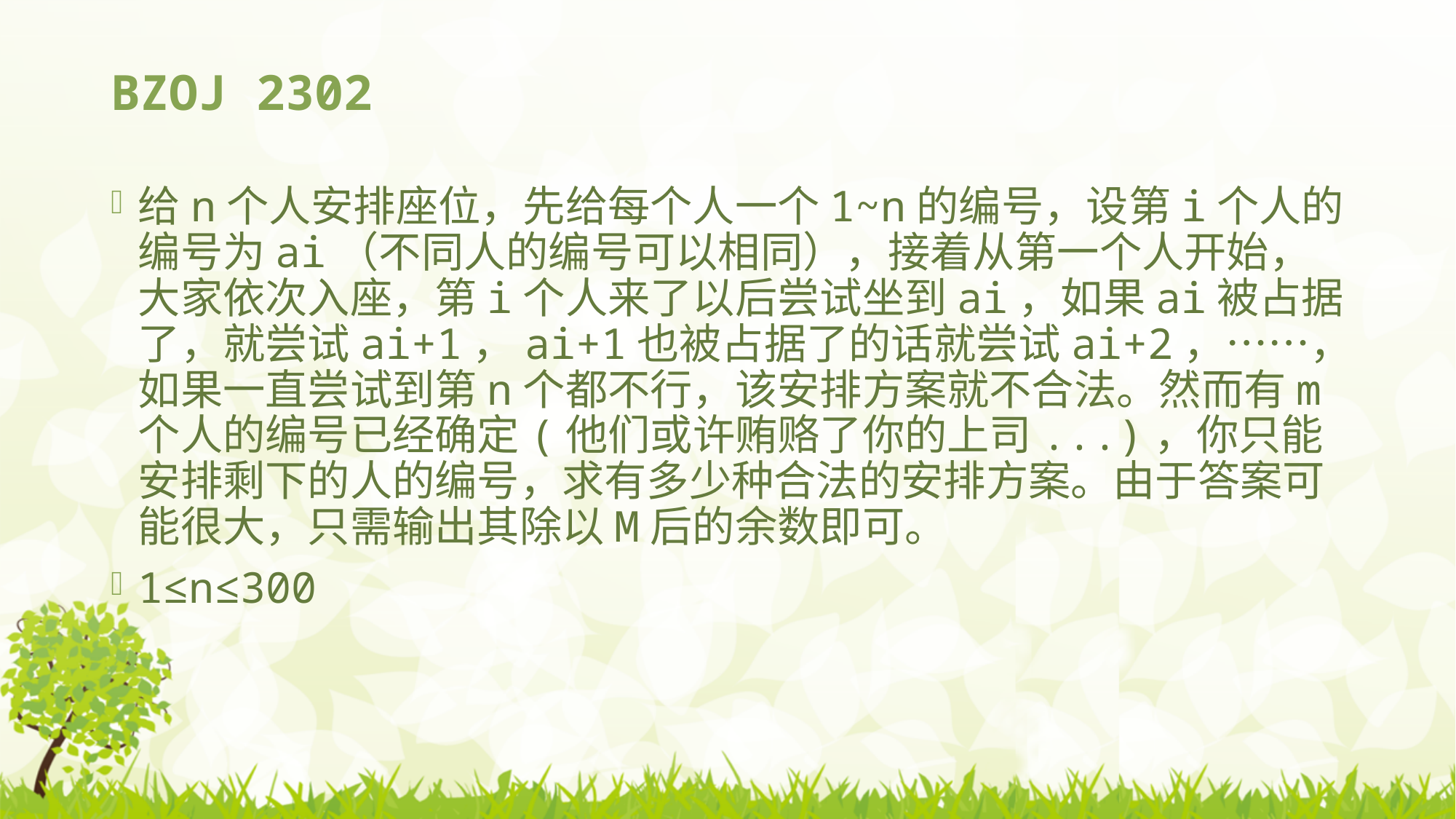

# BZOJ 2302
给n个人安排座位，先给每个人一个1~n的编号，设第i个人的编号为ai（不同人的编号可以相同），接着从第一个人开始，大家依次入座，第i个人来了以后尝试坐到ai，如果ai被占据了，就尝试ai+1，ai+1也被占据了的话就尝试ai+2，……，如果一直尝试到第n个都不行，该安排方案就不合法。然而有m个人的编号已经确定(他们或许贿赂了你的上司...)，你只能安排剩下的人的编号，求有多少种合法的安排方案。由于答案可能很大，只需输出其除以M后的余数即可。
1≤n≤300